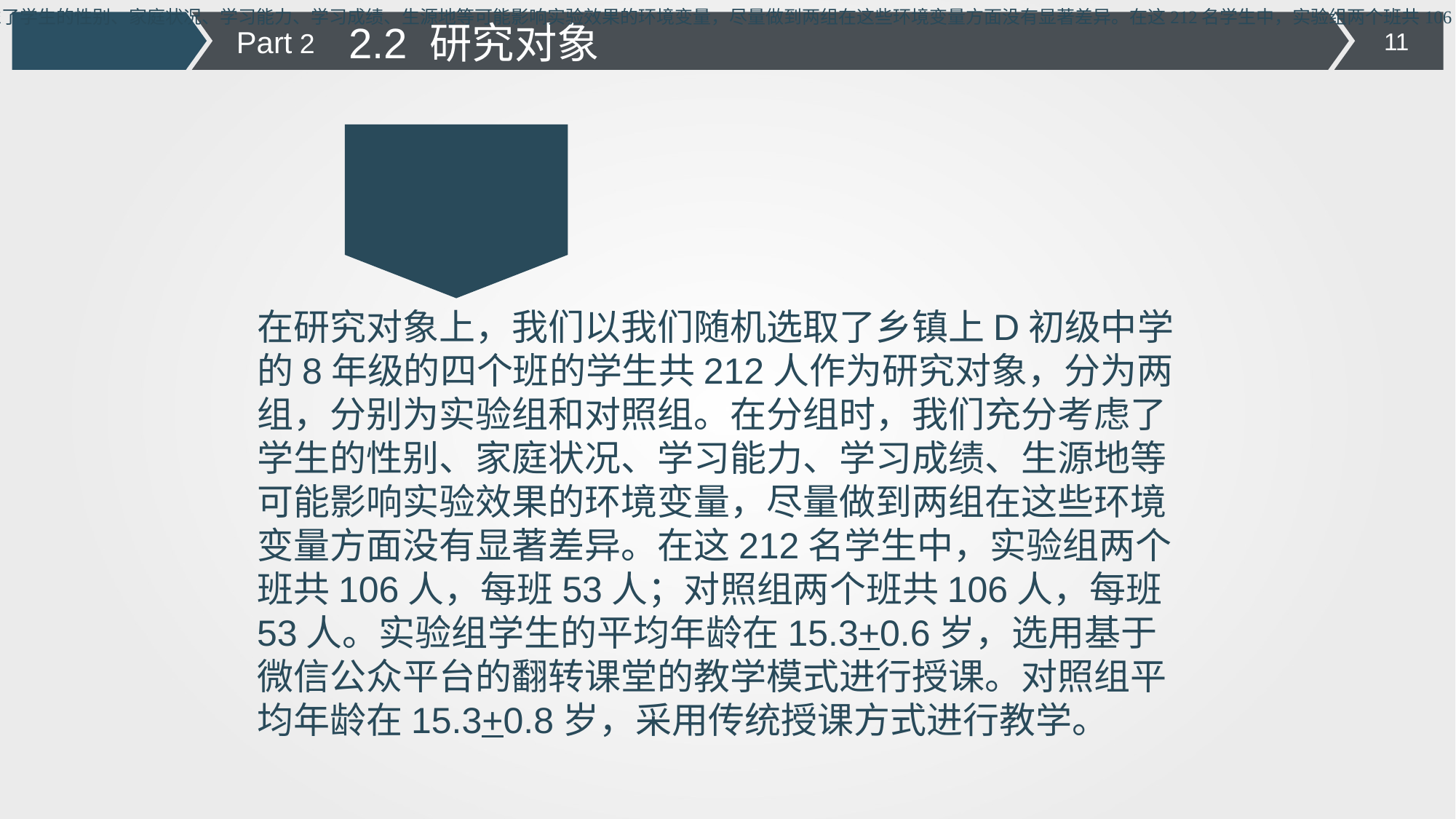

在研究对象上，我们以我们随机选取了乡镇上D初级中学的8年级的四个班的学生共212人作为研究对象，分为两组，分别为实验组和对照组。在分组时，我们充分考虑了学生的性别、家庭状况、学习能力、学习成绩、生源地等可能影响实验效果的环境变量，尽量做到两组在这些环境变量方面没有显著差异。在这212名学生中，实验组两个班共106人，每班53人；对照组两个班共106人，每班53人。实验组学生的平均年龄在15.3+0.6岁，选用基于微信公众平台的翻转课堂的教学模式进行授课。对照组平均年龄在15.3+0.8岁，采用传统授课方式进行教学。
2.2 研究对象
Part 2

在研究对象上，我们以我们随机选取了乡镇上D初级中学的8年级的四个班的学生共212人作为研究对象，分为两组，分别为实验组和对照组。在分组时，我们充分考虑了学生的性别、家庭状况、学习能力、学习成绩、生源地等可能影响实验效果的环境变量，尽量做到两组在这些环境变量方面没有显著差异。在这212名学生中，实验组两个班共106人，每班53人；对照组两个班共106人，每班53人。实验组学生的平均年龄在15.3+0.6岁，选用基于微信公众平台的翻转课堂的教学模式进行授课。对照组平均年龄在15.3+0.8岁，采用传统授课方式进行教学。